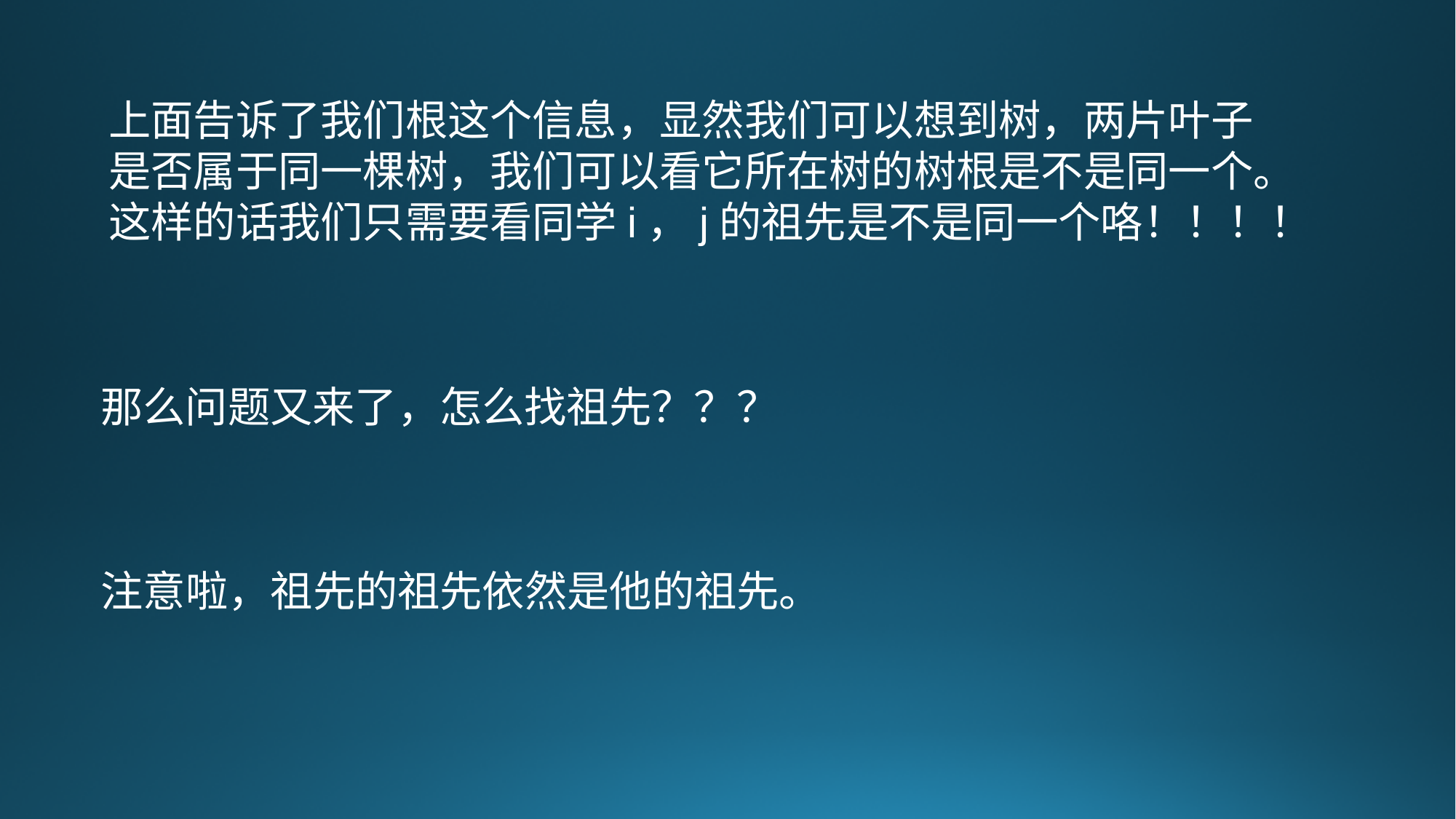

上面告诉了我们根这个信息，显然我们可以想到树，两片叶子
是否属于同一棵树，我们可以看它所在树的树根是不是同一个。
这样的话我们只需要看同学i，j的祖先是不是同一个咯！！！！
那么问题又来了，怎么找祖先？？？
注意啦，祖先的祖先依然是他的祖先。